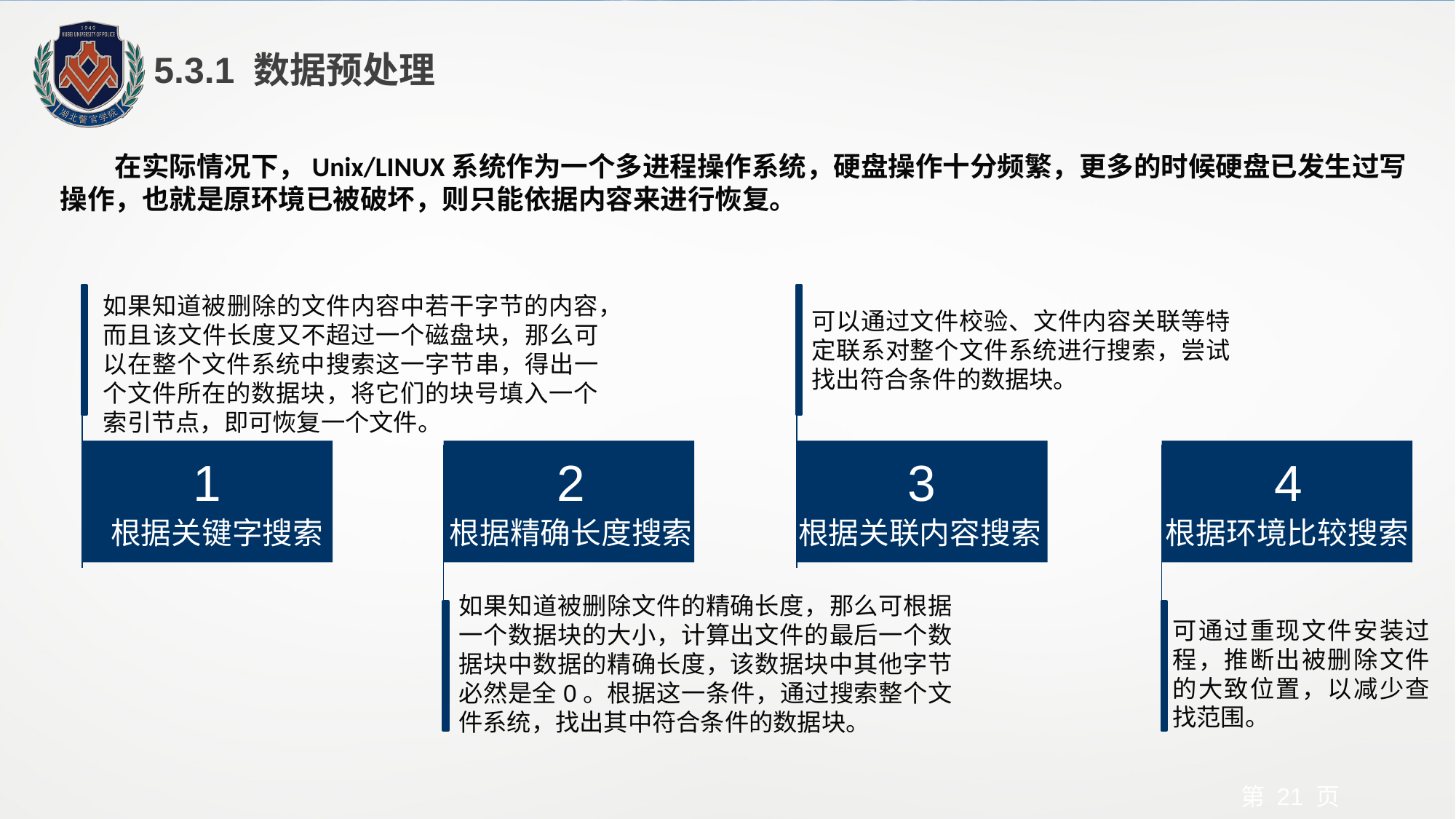

5.3.1 数据预处理
　　在实际情况下，Unix/LINUX系统作为一个多进程操作系统，硬盘操作十分频繁，更多的时候硬盘已发生过写操作，也就是原环境已被破坏，则只能依据内容来进行恢复。

如果知道被删除的文件内容中若干字节的内容，而且该文件长度又不超过一个磁盘块，那么可以在整个文件系统中搜索这一字节串，得出一个文件所在的数据块，将它们的块号填入一个索引节点，即可恢复一个文件。
可以通过文件校验、文件内容关联等特定联系对整个文件系统进行搜索，尝试找出符合条件的数据块。

1
根据关键字搜索

2
根据精确长度搜索

3
根据关联内容搜索

4
根据环境比较搜索

如果知道被删除文件的精确长度，那么可根据一个数据块的大小，计算出文件的最后一个数据块中数据的精确长度，该数据块中其他字节必然是全0。根据这一条件，通过搜索整个文件系统，找出其中符合条件的数据块。
可通过重现文件安装过程，推断出被删除文件的大致位置，以减少查找范围。